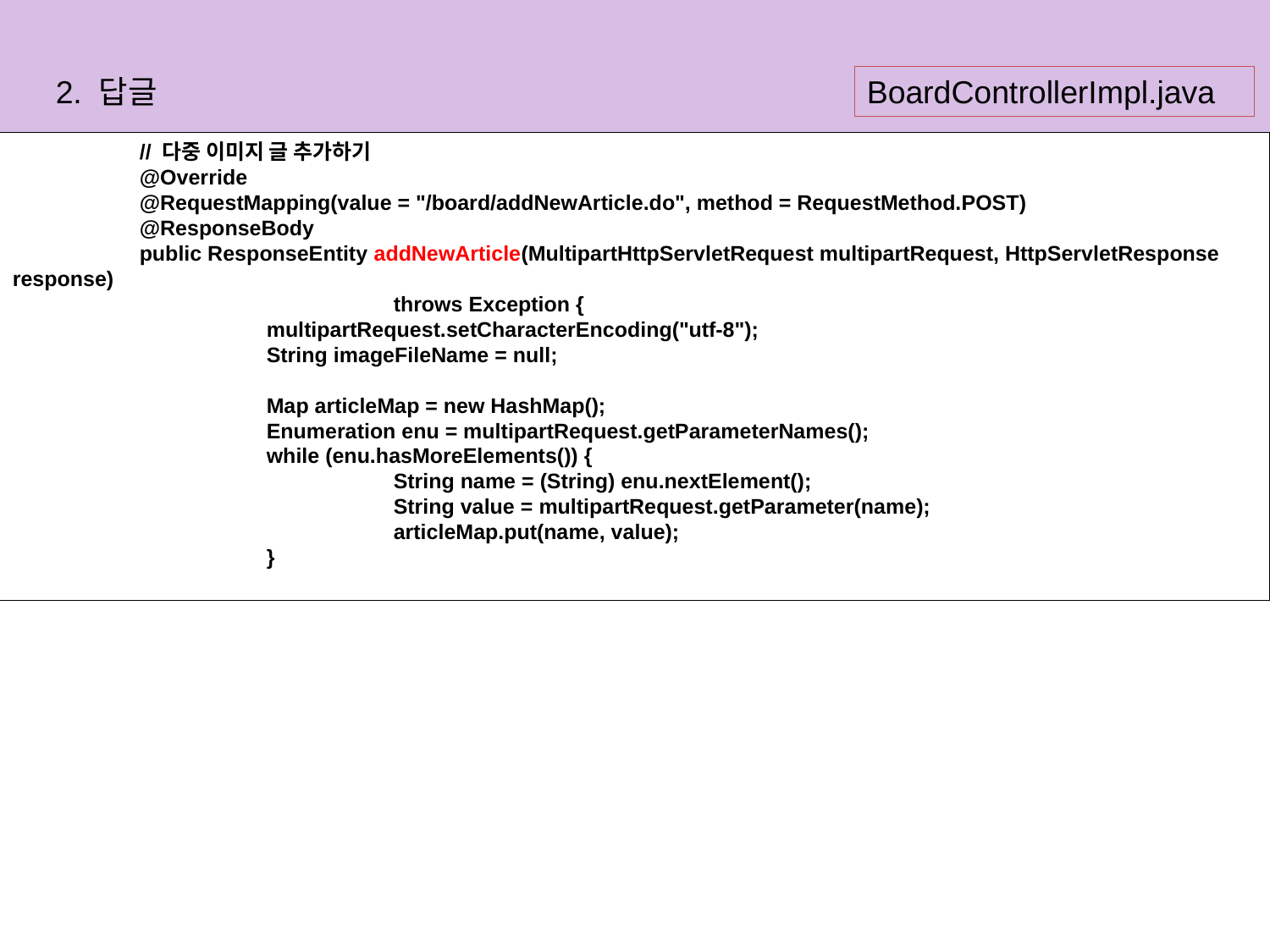

BoardControllerImpl.java
2. 답글
	// 다중 이미지 글 추가하기
	@Override
	@RequestMapping(value = "/board/addNewArticle.do", method = RequestMethod.POST)
	@ResponseBody
	public ResponseEntity addNewArticle(MultipartHttpServletRequest multipartRequest, HttpServletResponse response)
			throws Exception {
		multipartRequest.setCharacterEncoding("utf-8");
		String imageFileName = null;

		Map articleMap = new HashMap();
		Enumeration enu = multipartRequest.getParameterNames();
		while (enu.hasMoreElements()) {
			String name = (String) enu.nextElement();
			String value = multipartRequest.getParameter(name);
			articleMap.put(name, value);
		}